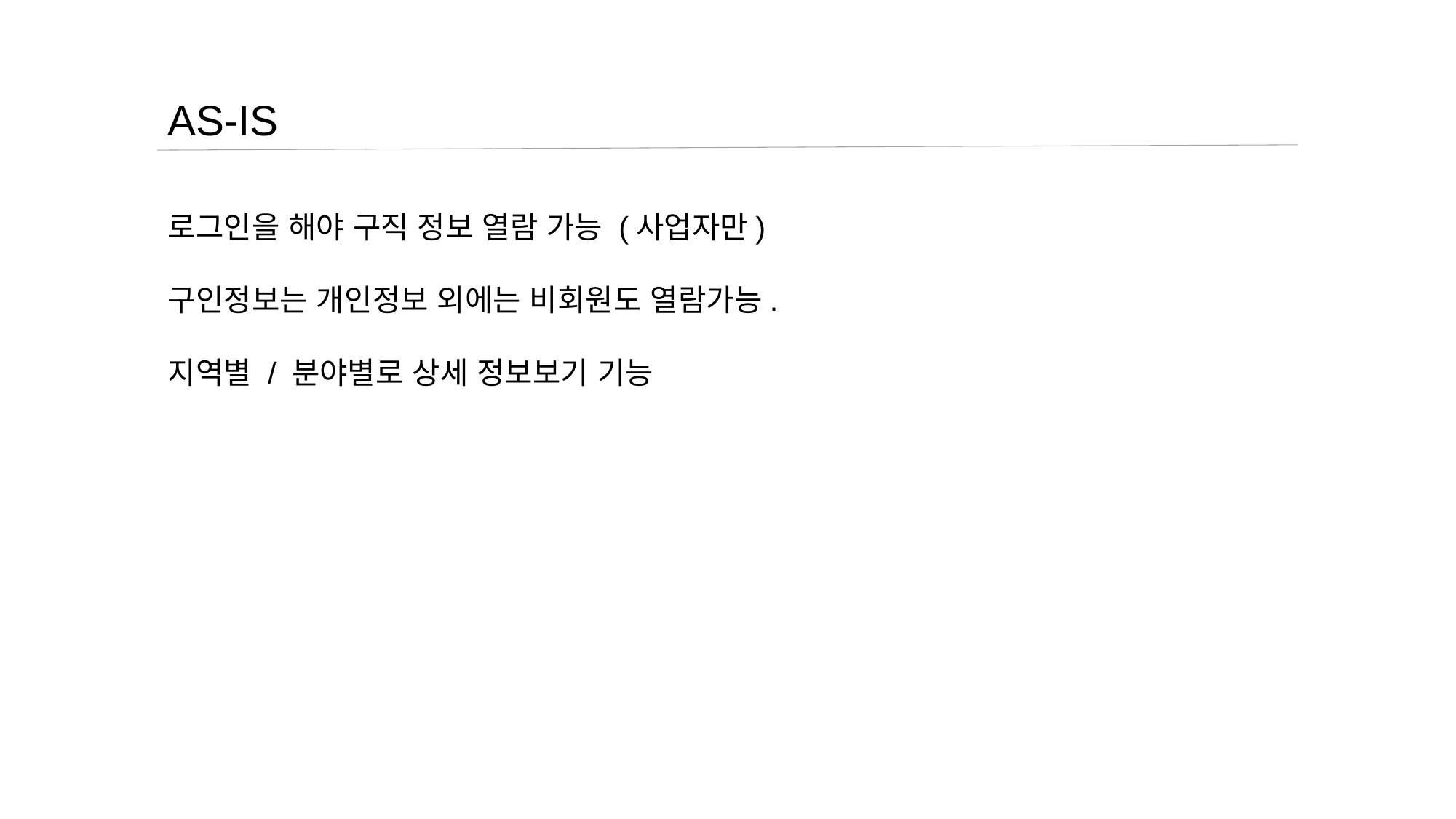

AS-IS
로그인을 해야 구직 정보 열람 가능 (사업자만)

구인정보는 개인정보 외에는 비회원도 열람가능.

지역별 / 분야별로 상세 정보보기 기능